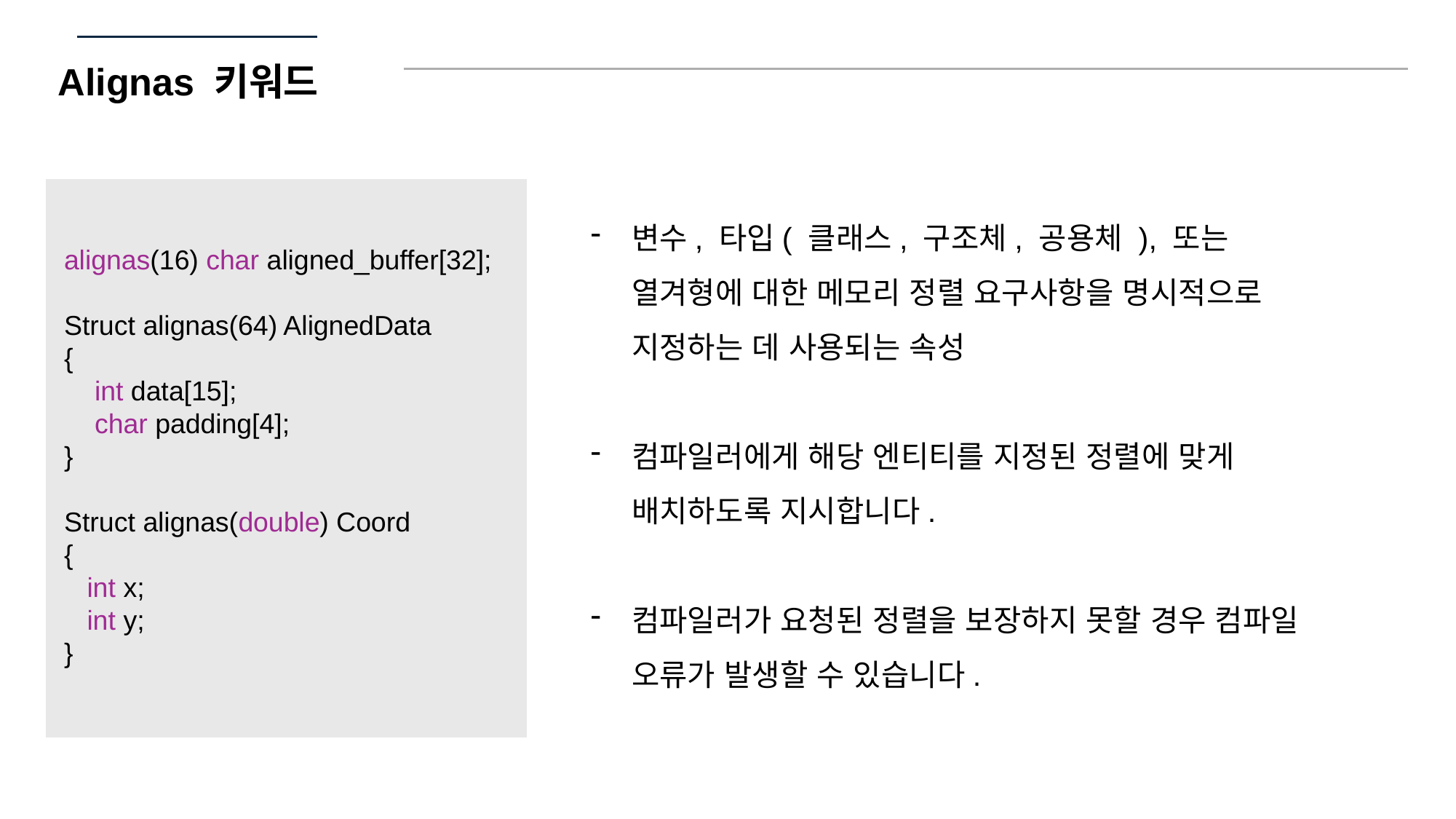

Alignas 키워드

변수, 타입( 클래스, 구조체, 공용체 ), 또는 열겨형에 대한 메모리 정렬 요구사항을 명시적으로 지정하는 데 사용되는 속성

컴파일러에게 해당 엔티티를 지정된 정렬에 맞게 배치하도록 지시합니다.

컴파일러가 요청된 정렬을 보장하지 못할 경우 컴파일 오류가 발생할 수 있습니다.
alignas(16) char aligned_buffer[32];

Struct alignas(64) AlignedData
{
    int data[15];
    char padding[4];
}

Struct alignas(double) Coord
{
   int x;
   int y;
}